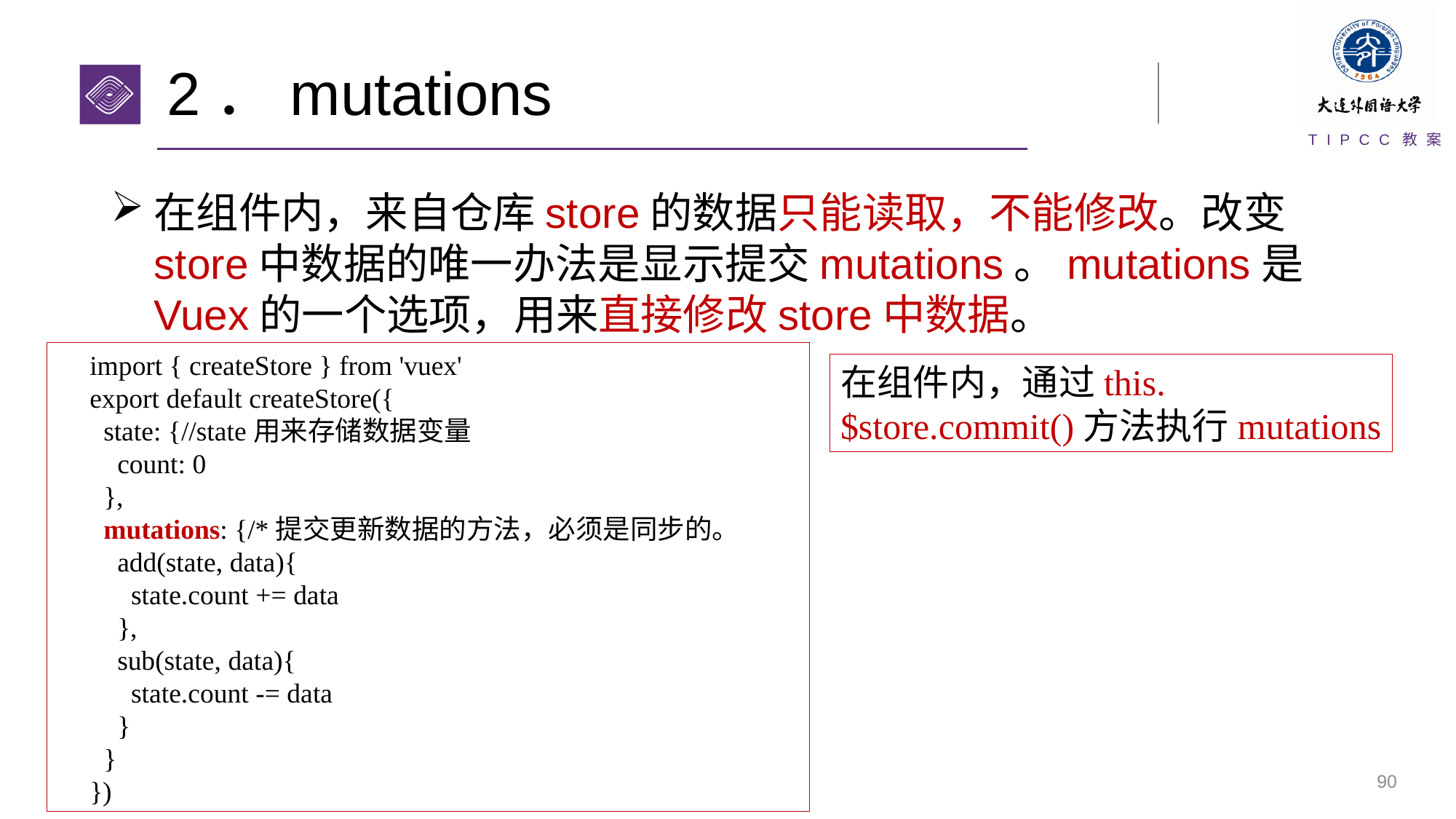

# 2．mutations
在组件内，来自仓库store的数据只能读取，不能修改。改变store中数据的唯一办法是显示提交mutations。mutations是Vuex的一个选项，用来直接修改store中数据。
import { createStore } from 'vuex'
export default createStore({
  state: {//state用来存储数据变量
    count: 0
  },
  mutations: {/*提交更新数据的方法，必须是同步的。
    add(state, data){
      state.count += data
    },
    sub(state, data){
      state.count -= data
    }
  }
})
在组件内，通过this.$store.commit()方法执行mutations
90